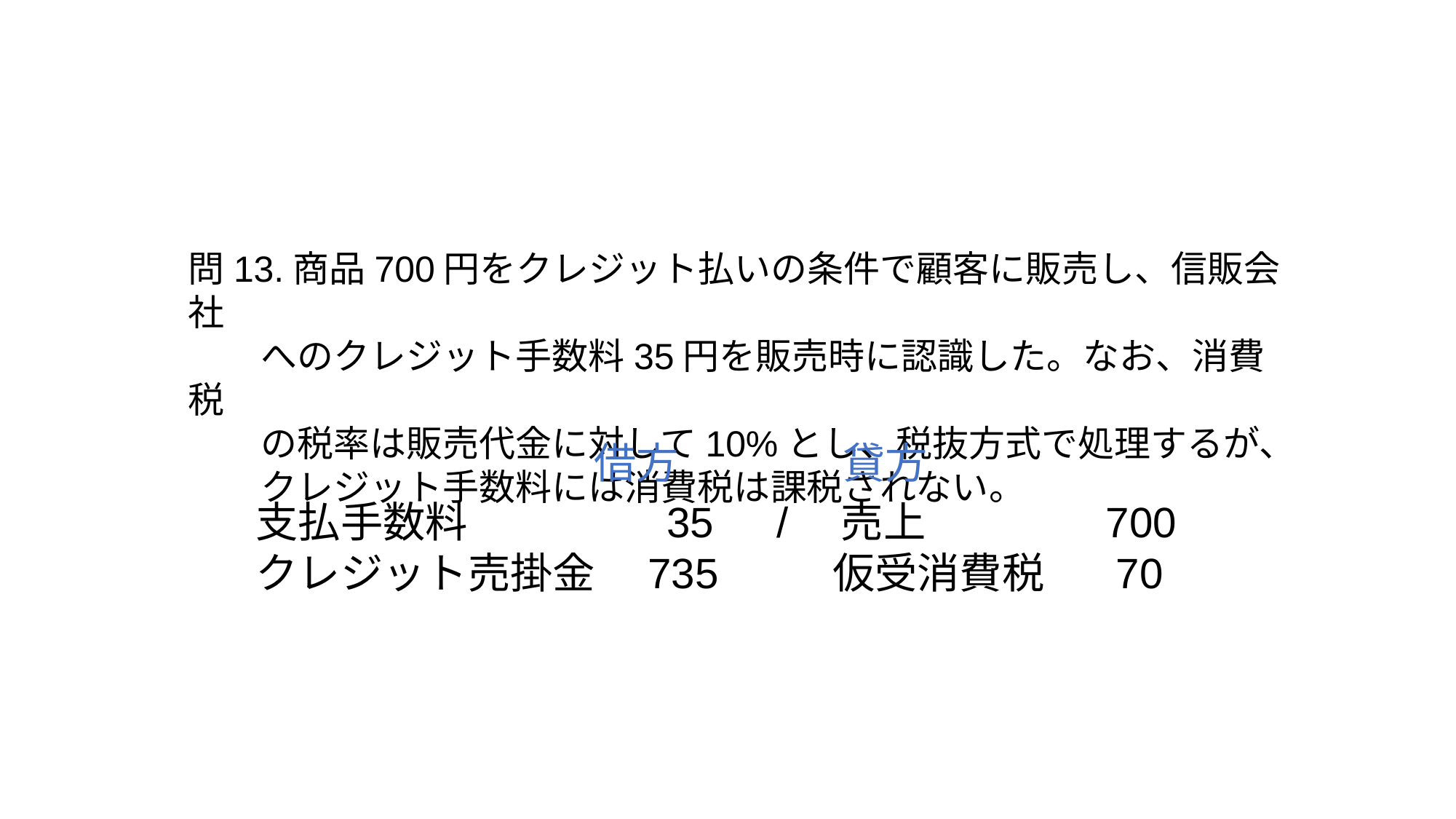

問13.商品700円をクレジット払いの条件で顧客に販売し、信販会社
　　へのクレジット手数料35円を販売時に認識した。なお、消費税
　　の税率は販売代金に対して10%とし、税抜方式で処理するが、
　　クレジット手数料には消費税は課税されない。
借方
貸方
支払手数料　　　　  35　/　売上　　　　700
クレジット売掛金　735　　  仮受消費税　  70